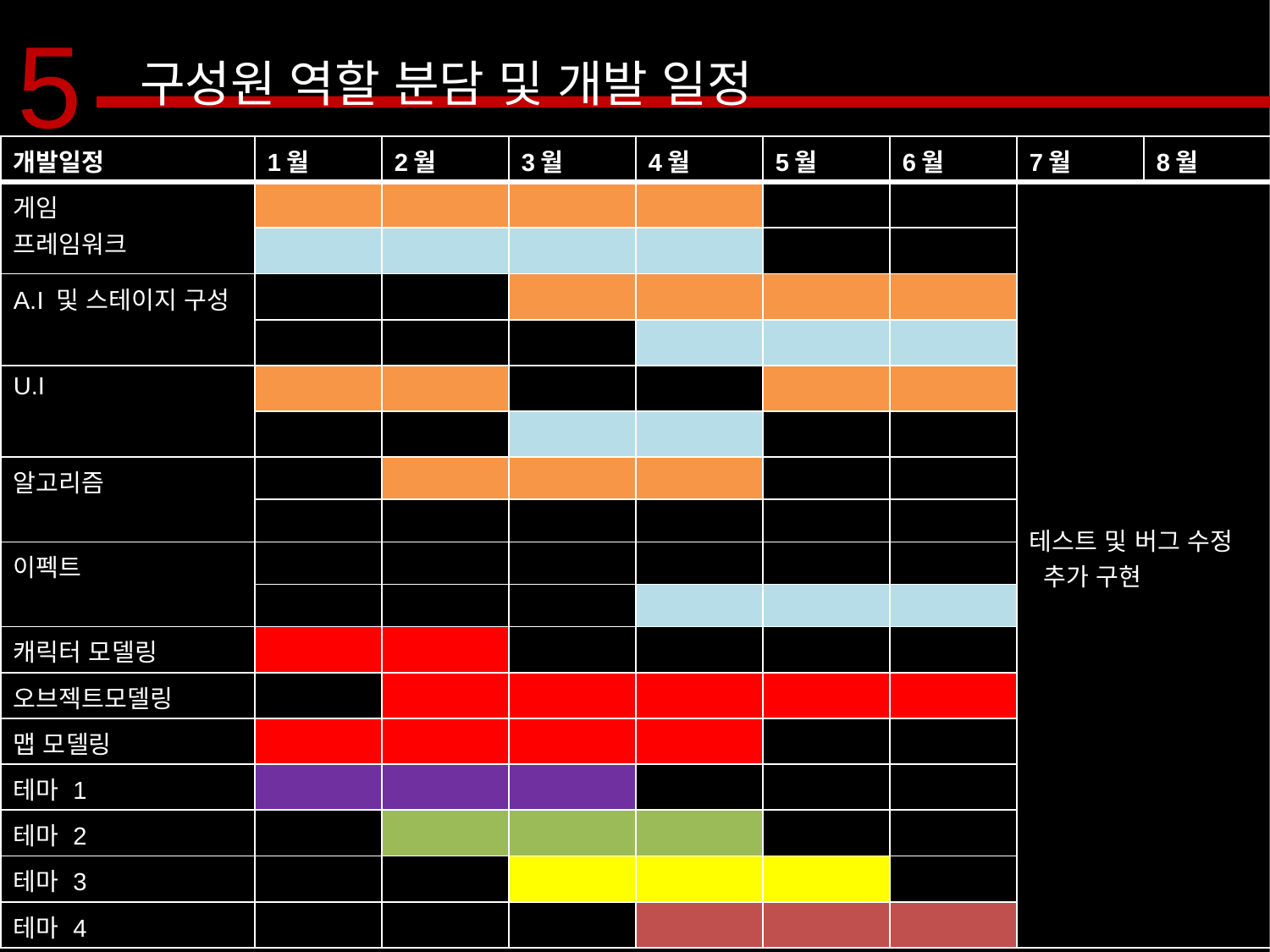

5
구성원 역할 분담 및 개발 일정

| 개발일정 | 1월 | 2월 | 3월 | 4월 | 5월 | 6월 | 7월 | 8월 |
| --- | --- | --- | --- | --- | --- | --- | --- | --- |
| 게임 프레임워크 |  |  |  |  |  |  | 테스트 및 버그 수정 추가 구현 |  |
|  |  |  |  |  |  |  |  |  |
| A.I 및 스테이지 구성 |  |  |  |  |  |  |  |  |
|  |  |  |  |  |  |  |  |  |
| U.I |  |  |  |  |  |  |  |  |
|  |  |  |  |  |  |  |  |  |
| 알고리즘 |  |  |  |  |  |  |  |  |
|  |  |  |  |  |  |  |  |  |
| 이펙트 |  |  |  |  |  |  |  |  |
|  |  |  |  |  |  |  |  |  |
| 캐릭터 모델링 |  |  |  |  |  |  |  |  |
| 오브젝트모델링 |  |  |  |  |  |  |  |  |
| 맵 모델링 |  |  |  |  |  |  |  |  |
| 테마 1 |  |  |  |  |  |  |  |  |
| 테마 2 |  |  |  |  |  |  |  |  |
| 테마 3 |  |  |  |  |  |  |  |  |
| 테마 4 |  |  |  |  |  |  |  |  |